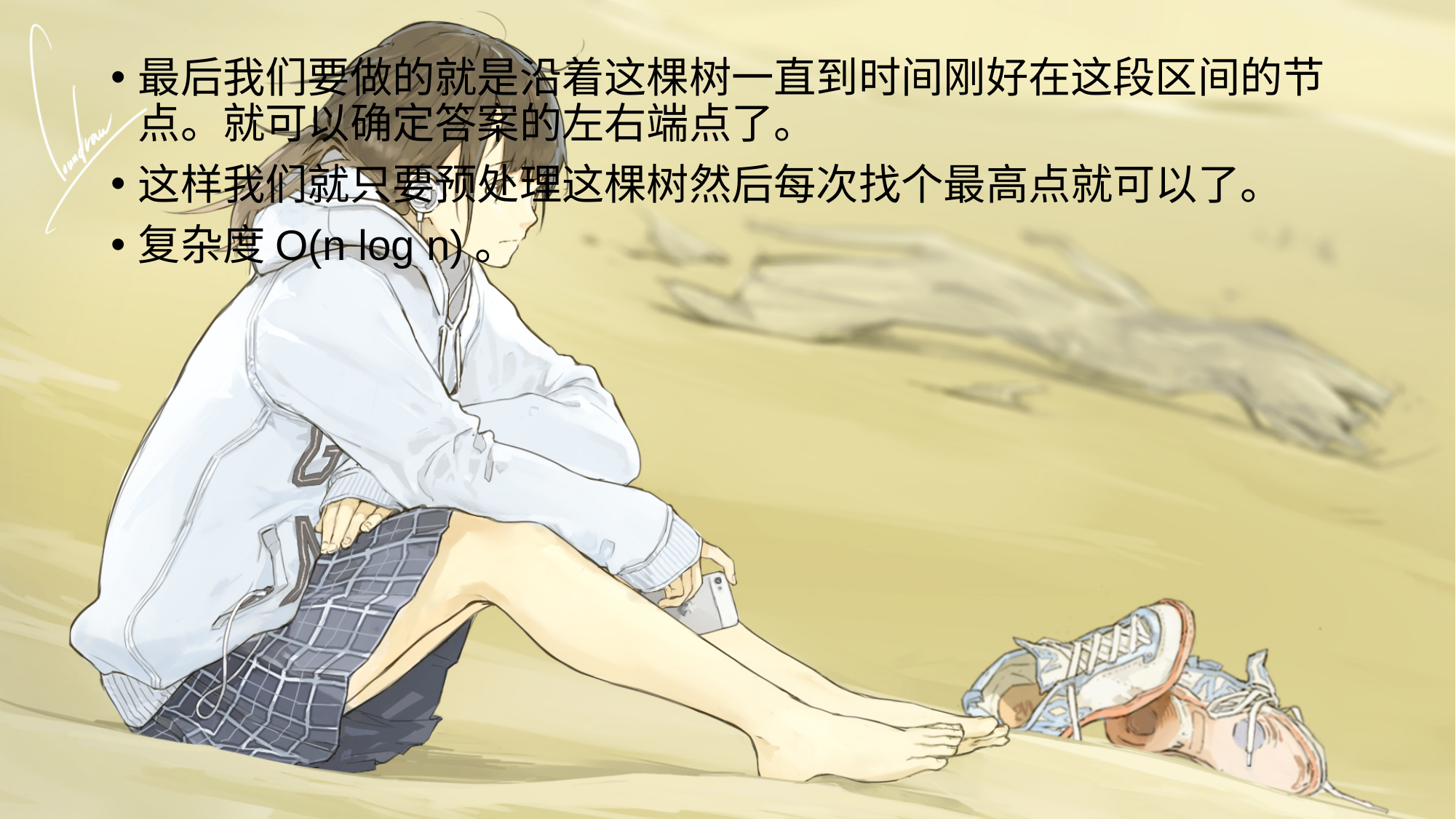

最后我们要做的就是沿着这棵树一直到时间刚好在这段区间的节点。就可以确定答案的左右端点了。
这样我们就只要预处理这棵树然后每次找个最高点就可以了。
复杂度O(n log n)。